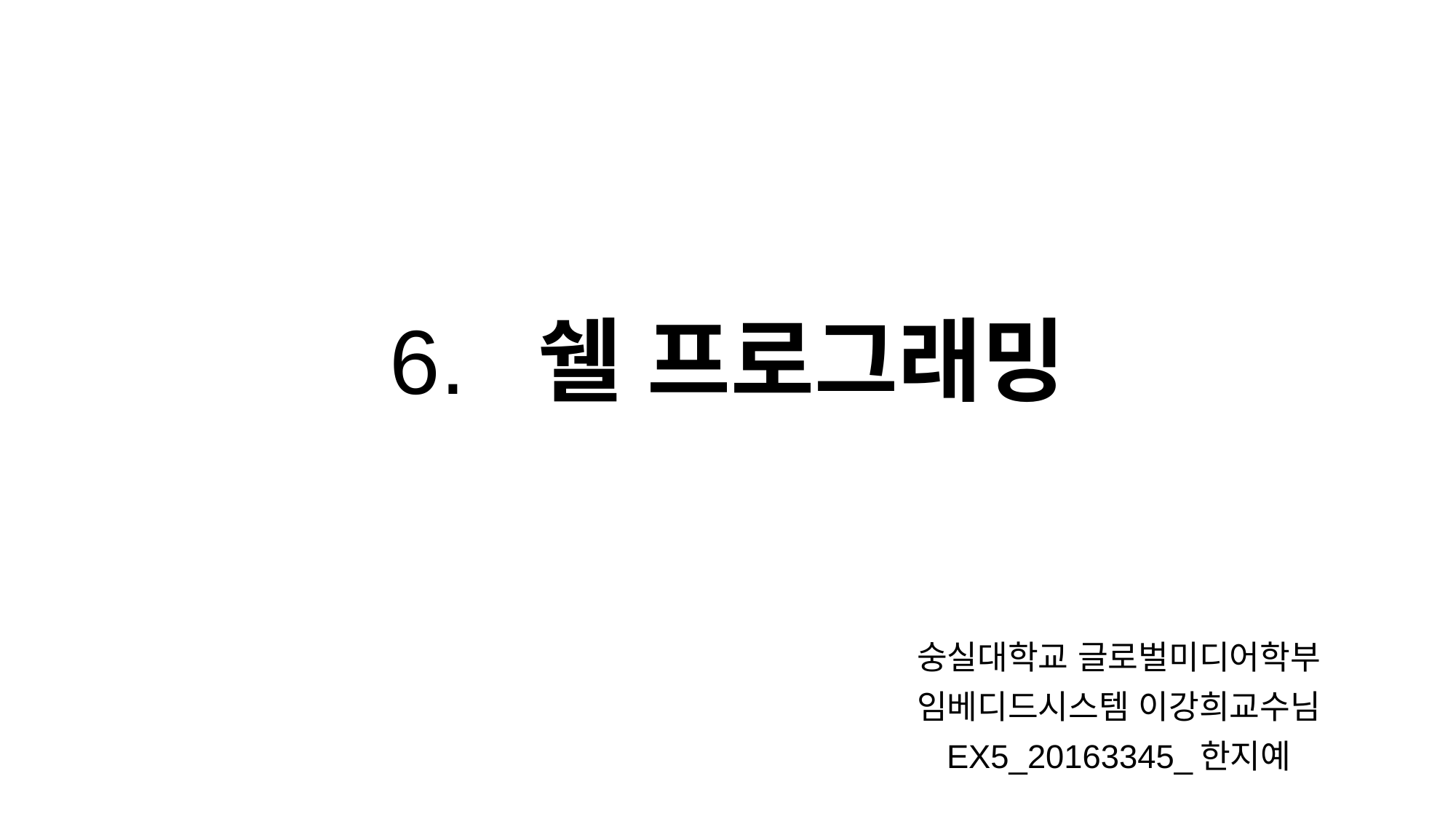

# 6.  쉘 프로그래밍
숭실대학교 글로벌미디어학부
임베디드시스템 이강희교수님
EX5_20163345_한지예